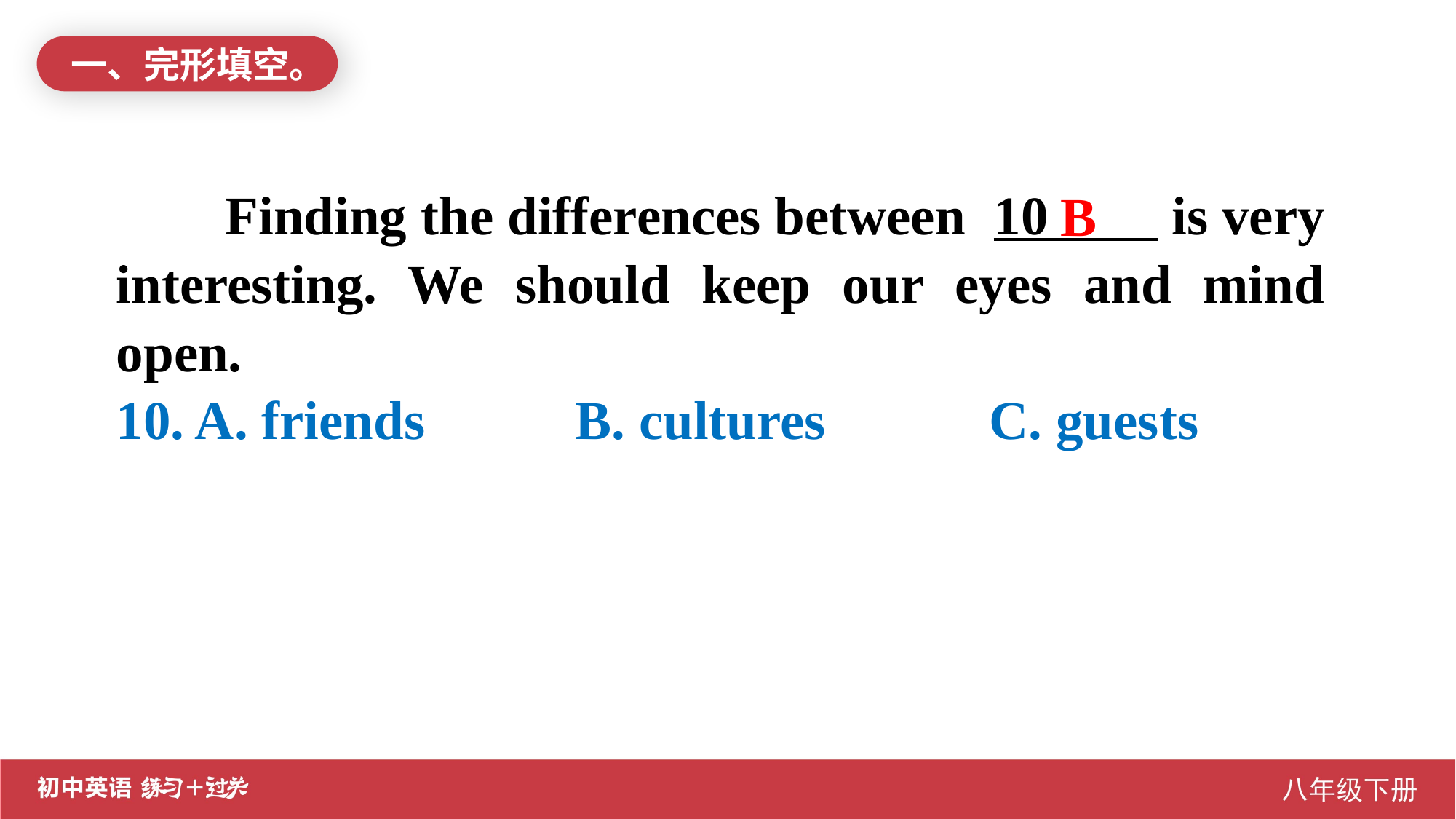

一、完形填空。
B
	Finding the differences between  10         is very interesting. We should keep our eyes and mind open.
10. A. friends           B. cultures            C. guests